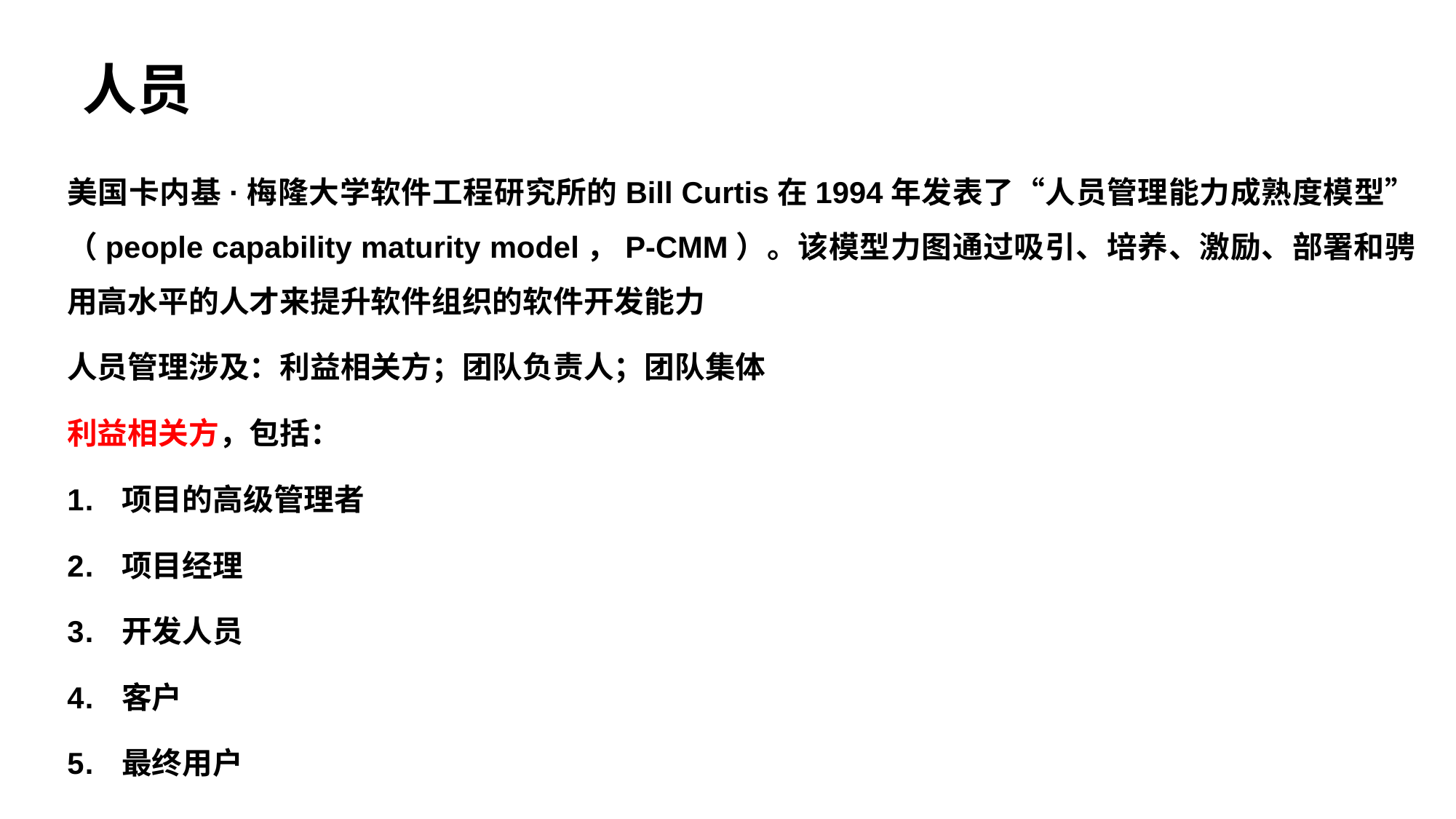

人员
美国卡内基·梅隆大学软件工程研究所的Bill Curtis在1994年发表了“人员管理能力成熟度模型”（people capability maturity model，P-CMM）。该模型力图通过吸引、培养、激励、部署和骋用高水平的人才来提升软件组织的软件开发能力
人员管理涉及：利益相关方；团队负责人；团队集体
利益相关方，包括：
项目的高级管理者
项目经理
开发人员
客户
最终用户